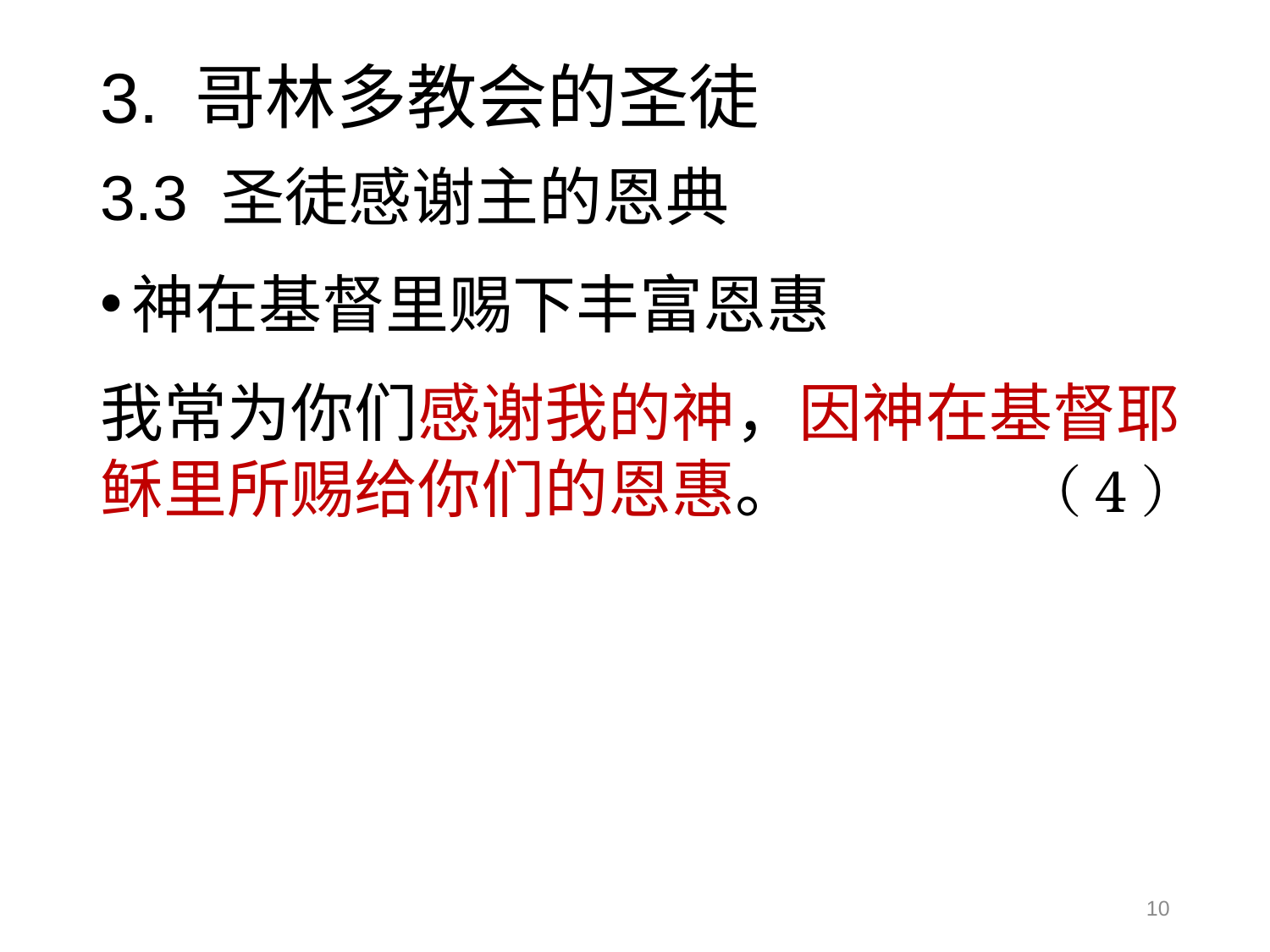

# 3. 哥林多教会的圣徒
3.3 圣徒感谢主的恩典
神在基督里赐下丰富恩惠
我常为你们感谢我的神，因神在基督耶稣里所赐给你们的恩惠。                （4）

10